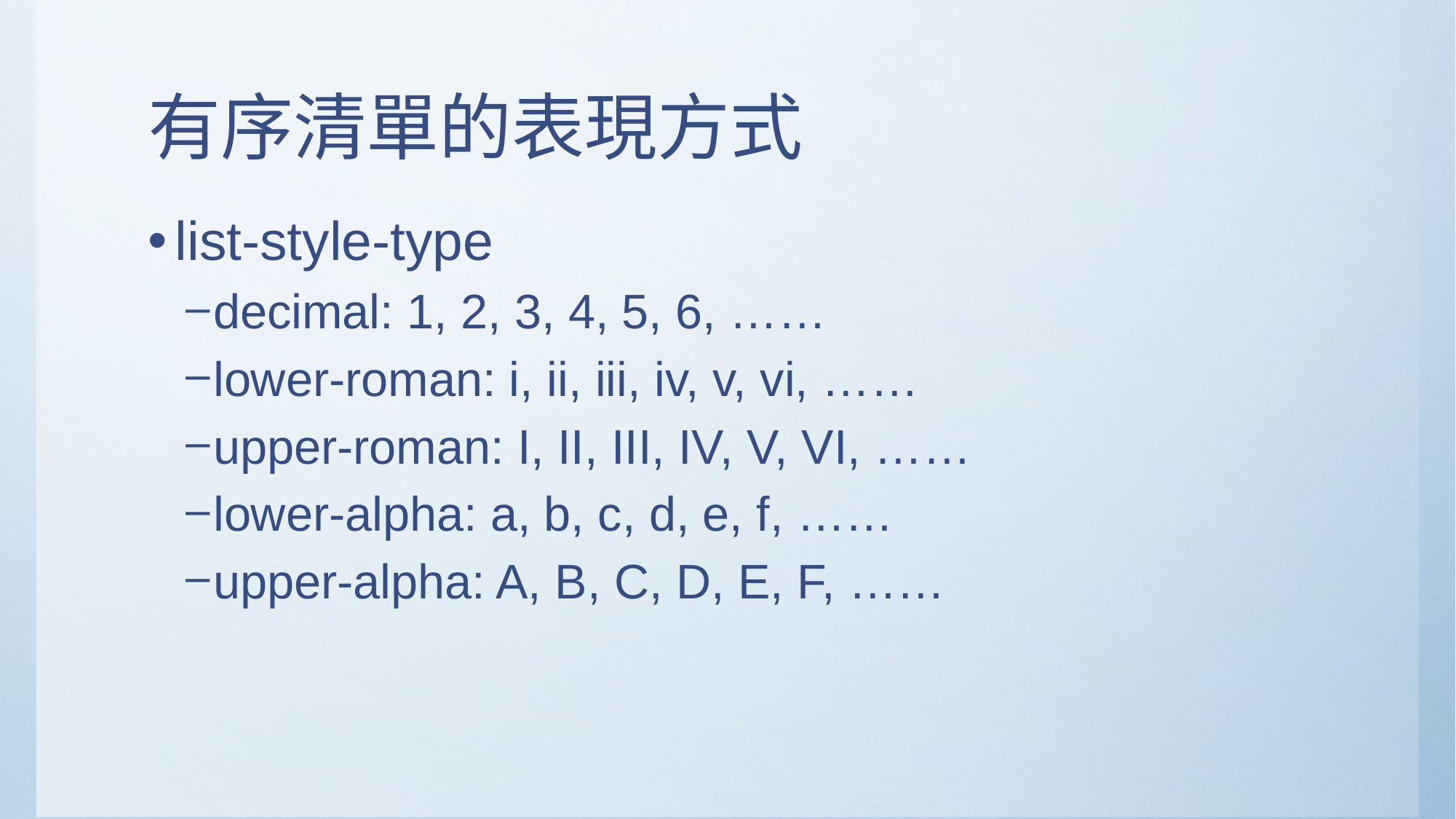

# 有序清單的表現方式
list-style-type
decimal: 1, 2, 3, 4, 5, 6, ……
lower-roman: i, ii, iii, iv, v, vi, ……
upper-roman: I, II, III, IV, V, VI, ……
lower-alpha: a, b, c, d, e, f, ……
upper-alpha: A, B, C, D, E, F, ……